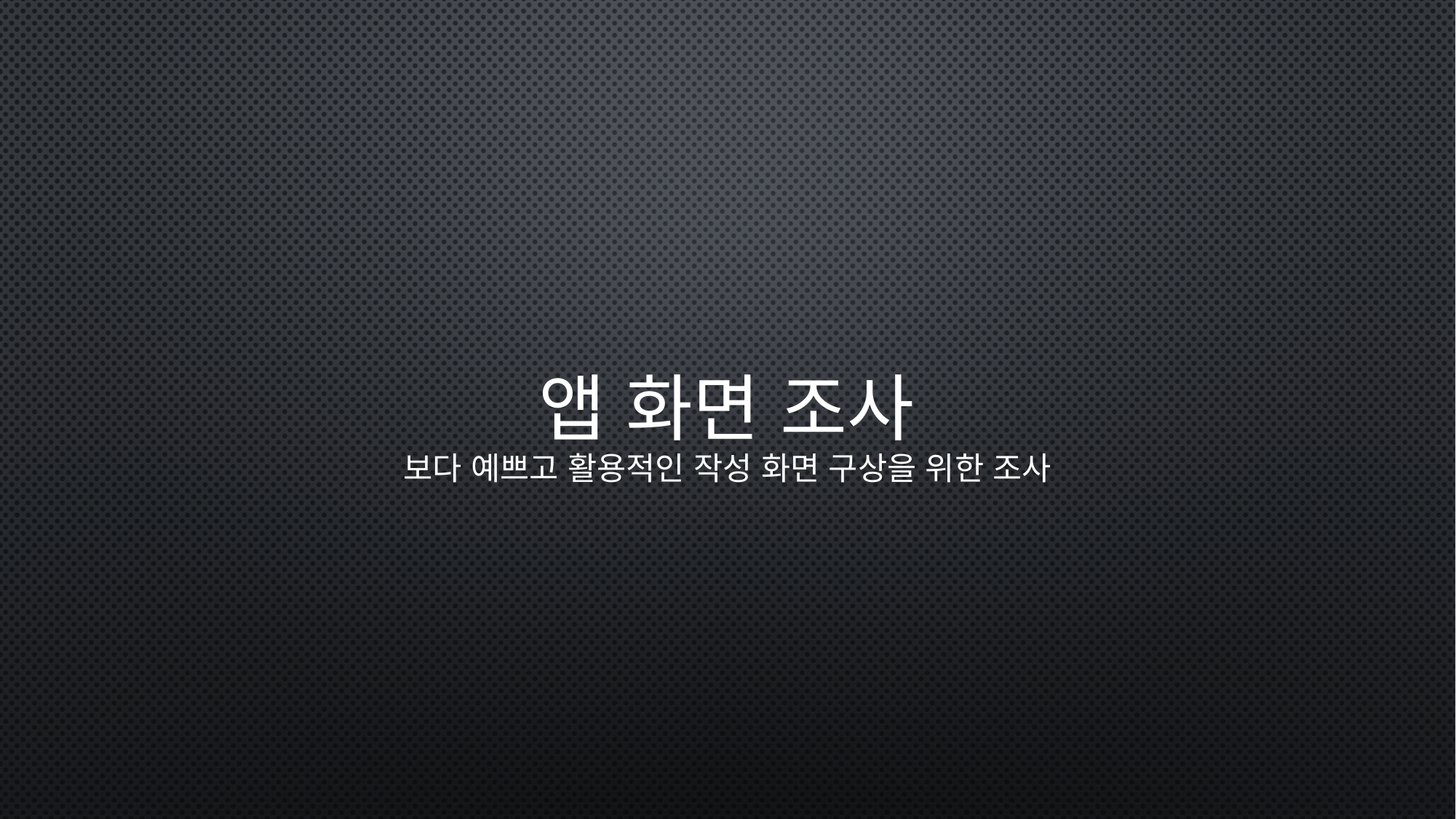

# 앱 화면 조사
보다 예쁘고 활용적인 작성 화면 구상을 위한 조사